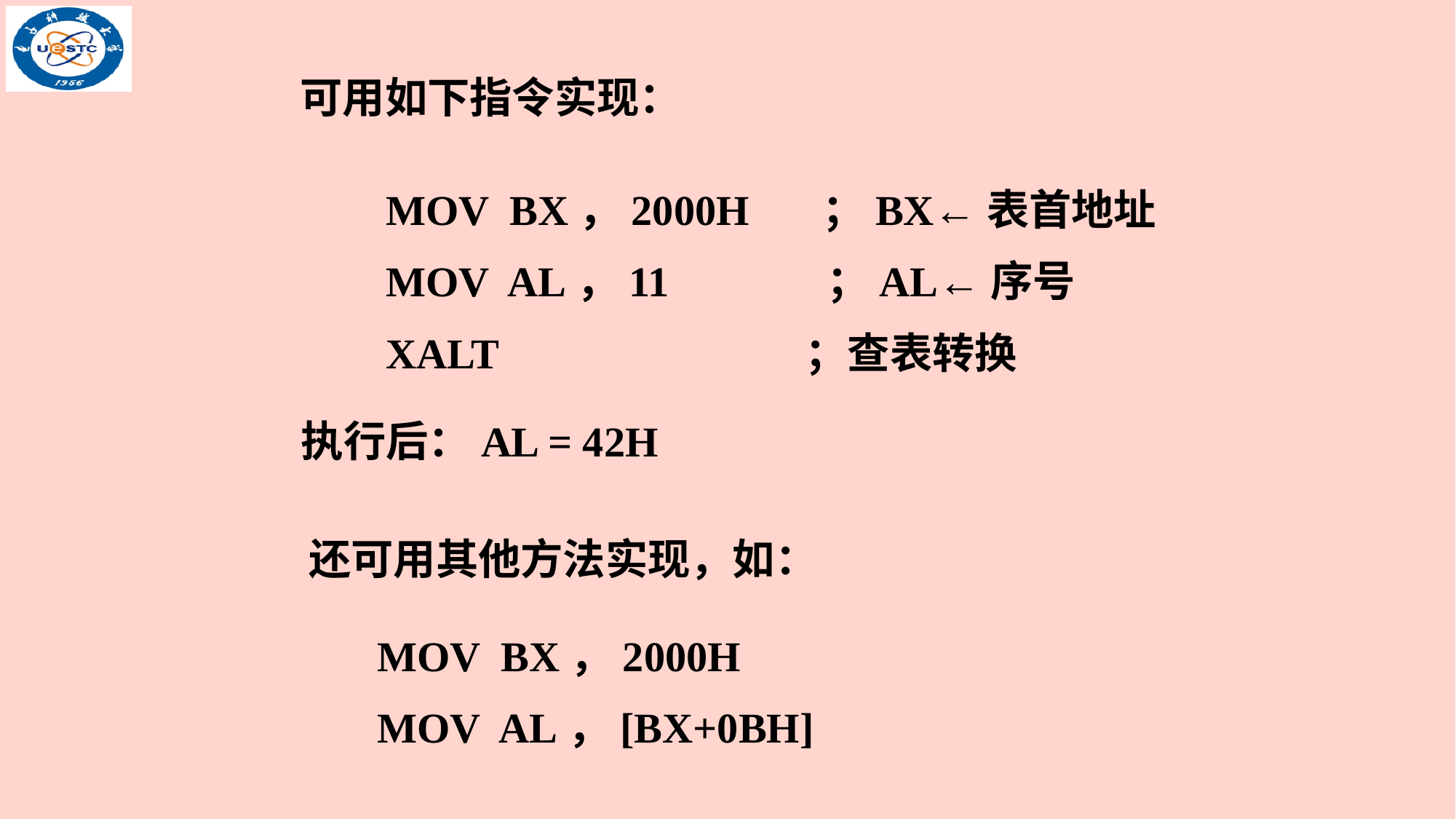

可用如下指令实现：
MOV  BX，2000H      ；BX←表首地址
MOV  AL，11              ；AL←序号
XALT                            ；查表转换
执行后：AL = 42H
还可用其他方法实现，如：
MOV  BX，2000H
MOV  AL，[BX+0BH]